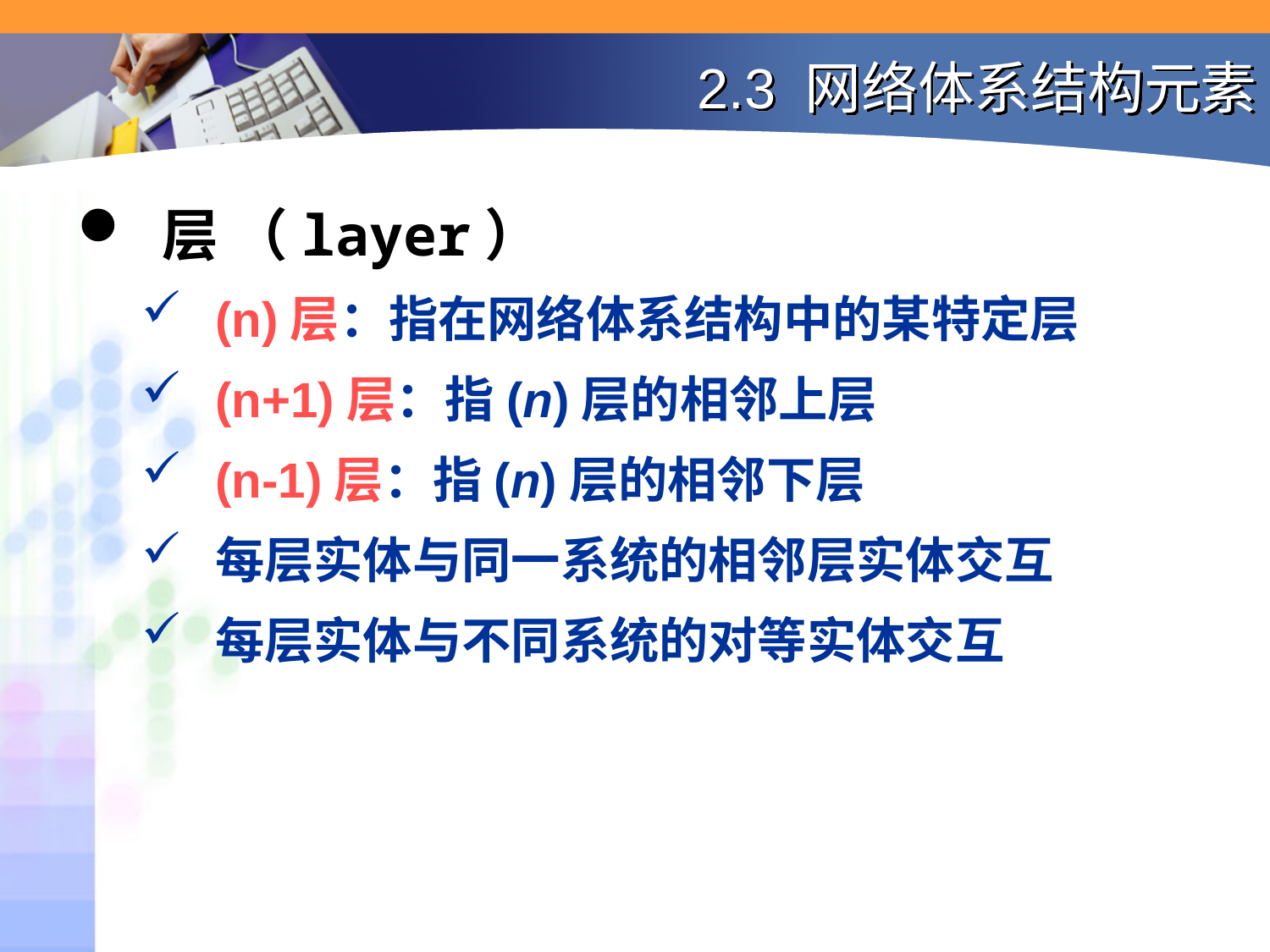

# 2.3 网络体系结构元素
层 （layer）
(n)层：指在网络体系结构中的某特定层
(n+1)层：指(n)层的相邻上层
(n-1)层：指(n)层的相邻下层
每层实体与同一系统的相邻层实体交互
每层实体与不同系统的对等实体交互